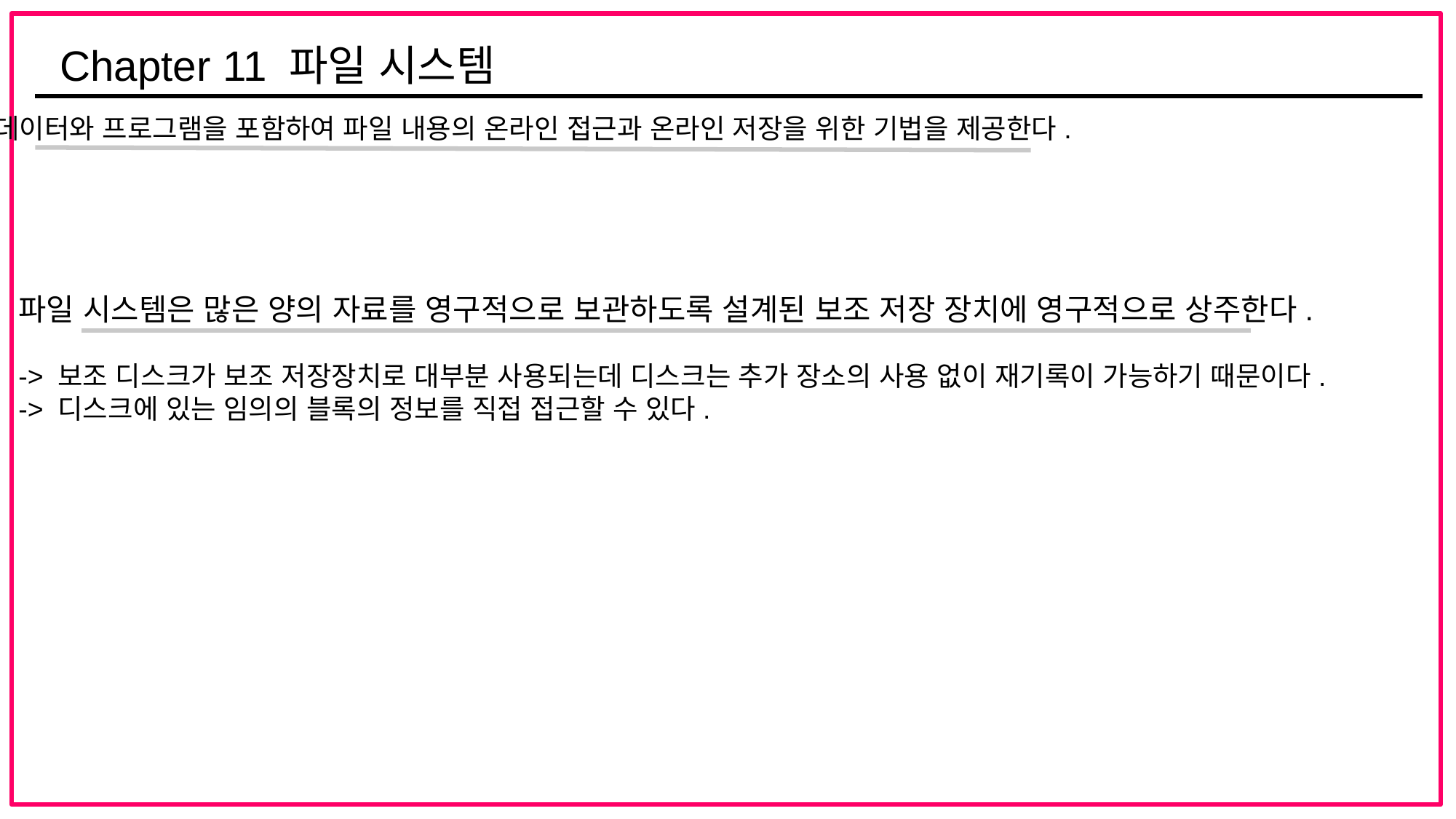

Chapter 11 파일 시스템
데이터와 프로그램을 포함하여 파일 내용의 온라인 접근과 온라인 저장을 위한 기법을 제공한다.
파일 시스템은 많은 양의 자료를 영구적으로 보관하도록 설계된 보조 저장 장치에 영구적으로 상주한다.

-> 보조 디스크가 보조 저장장치로 대부분 사용되는데 디스크는 추가 장소의 사용 없이 재기록이 가능하기 때문이다.
-> 디스크에 있는 임의의 블록의 정보를 직접 접근할 수 있다.